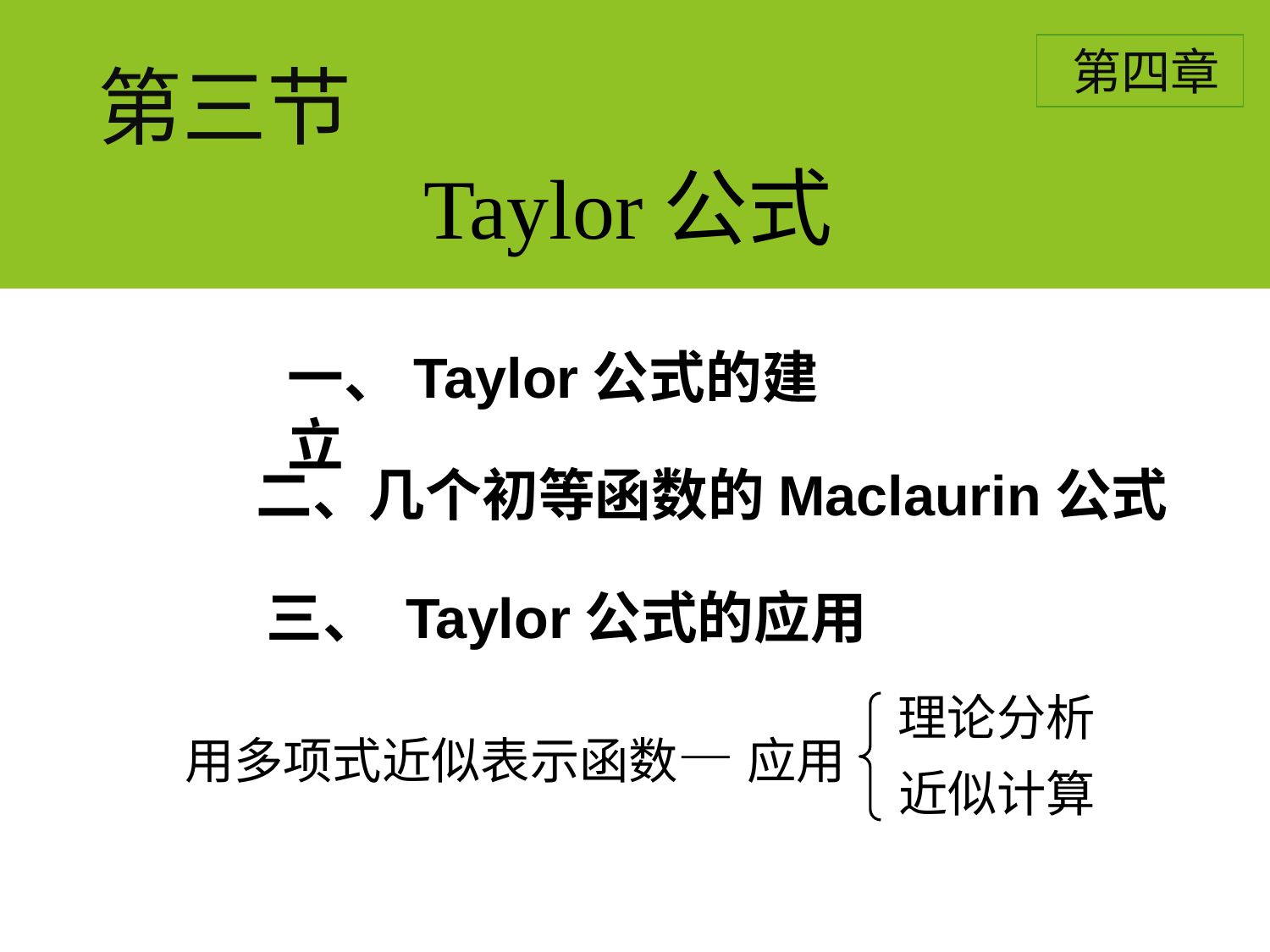

第四章
# 第三节
Taylor公式

一、Taylor公式的建立
二、几个初等函数的Maclaurin公式
三、 Taylor公式的应用
理论分析

用多项式近似表示函数— 应用
近似计算